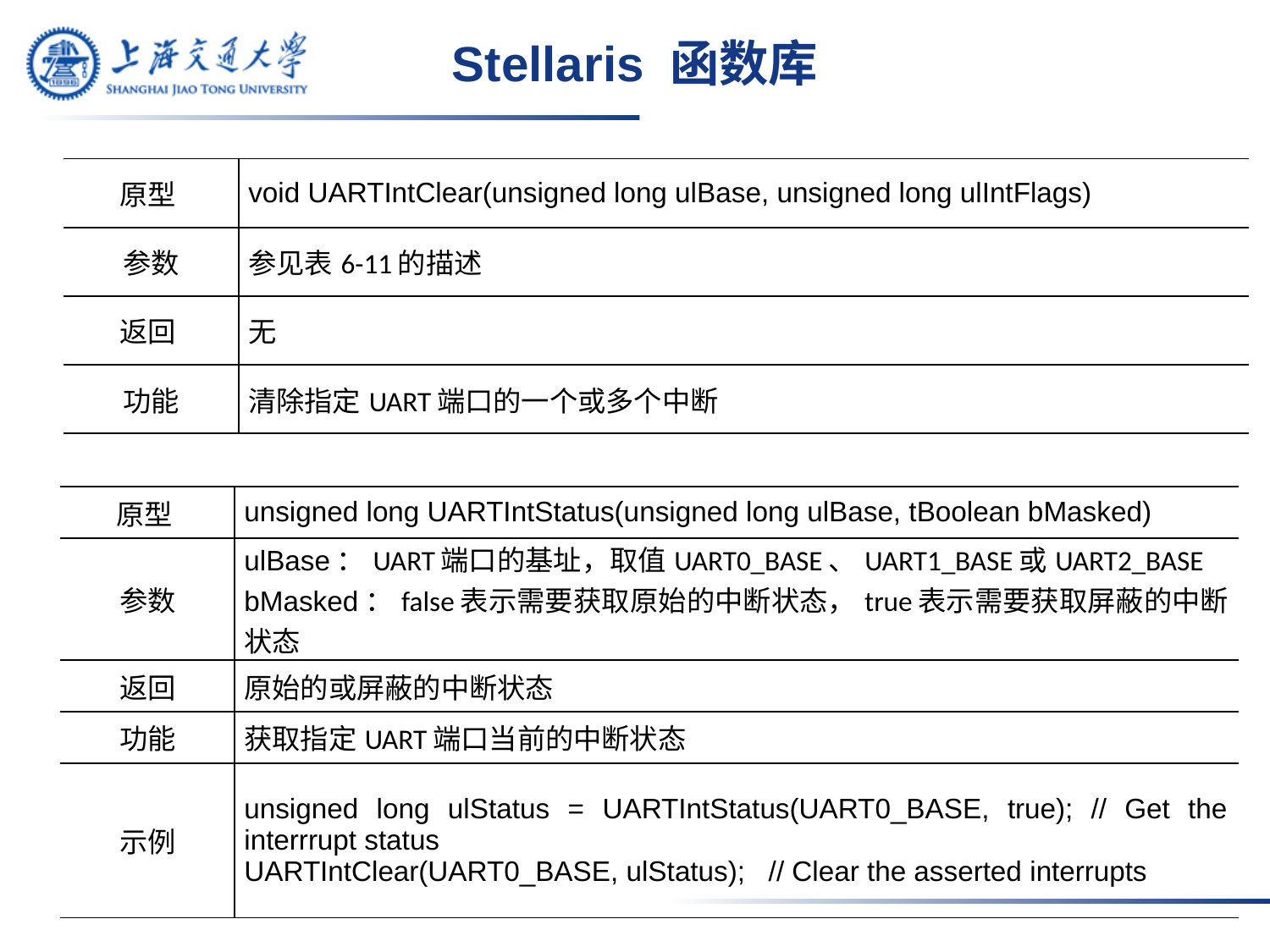

# Stellaris 函数库
| 原型 | void UARTIntClear(unsigned long ulBase, unsigned long ulIntFlags) |
| --- | --- |
| 参数 | 参见表6-11的描述 |
| 返回 | 无 |
| 功能 | 清除指定UART端口的一个或多个中断 |
| 原型 | unsigned long UARTIntStatus(unsigned long ulBase, tBoolean bMasked) |
| --- | --- |
| 参数 | ulBase：UART端口的基址，取值UART0\_BASE、UART1\_BASE或UART2\_BASE bMasked：false表示需要获取原始的中断状态，true表示需要获取屏蔽的中断状态 |
| 返回 | 原始的或屏蔽的中断状态 |
| 功能 | 获取指定UART端口当前的中断状态 |
| 示例 | unsigned long ulStatus = UARTIntStatus(UART0\_BASE, true); // Get the interrrupt status UARTIntClear(UART0\_BASE, ulStatus); // Clear the asserted interrupts |